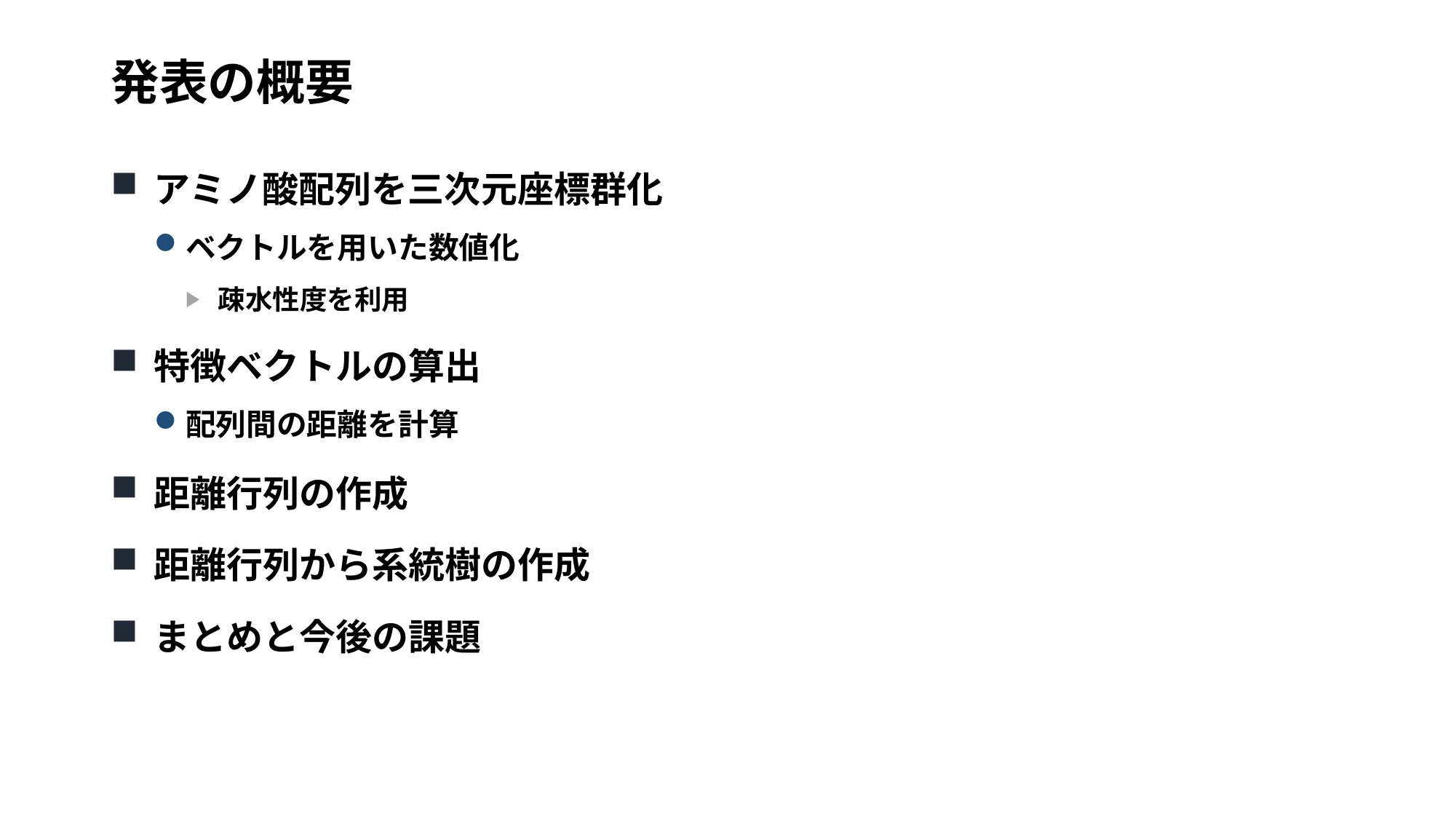

# 発表の概要
アミノ酸配列を三次元座標群化
ベクトルを用いた数値化
疎水性度を利用
特徴ベクトルの算出
配列間の距離を計算
距離行列の作成
距離行列から系統樹の作成
まとめと今後の課題